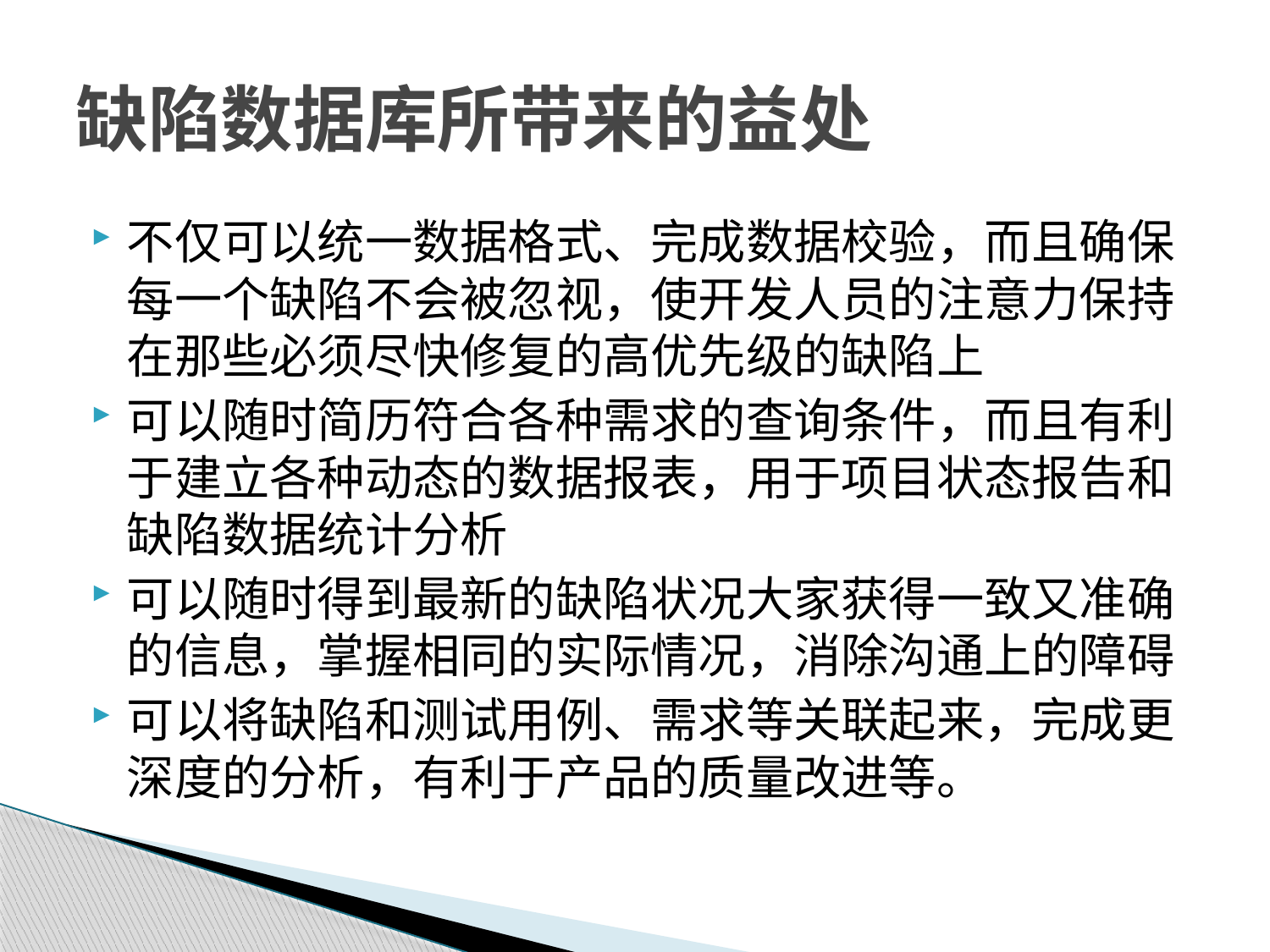

# 缺陷数据库所带来的益处
不仅可以统一数据格式、完成数据校验，而且确保每一个缺陷不会被忽视，使开发人员的注意力保持在那些必须尽快修复的高优先级的缺陷上
可以随时简历符合各种需求的查询条件，而且有利于建立各种动态的数据报表，用于项目状态报告和缺陷数据统计分析
可以随时得到最新的缺陷状况大家获得一致又准确的信息，掌握相同的实际情况，消除沟通上的障碍
可以将缺陷和测试用例、需求等关联起来，完成更深度的分析，有利于产品的质量改进等。